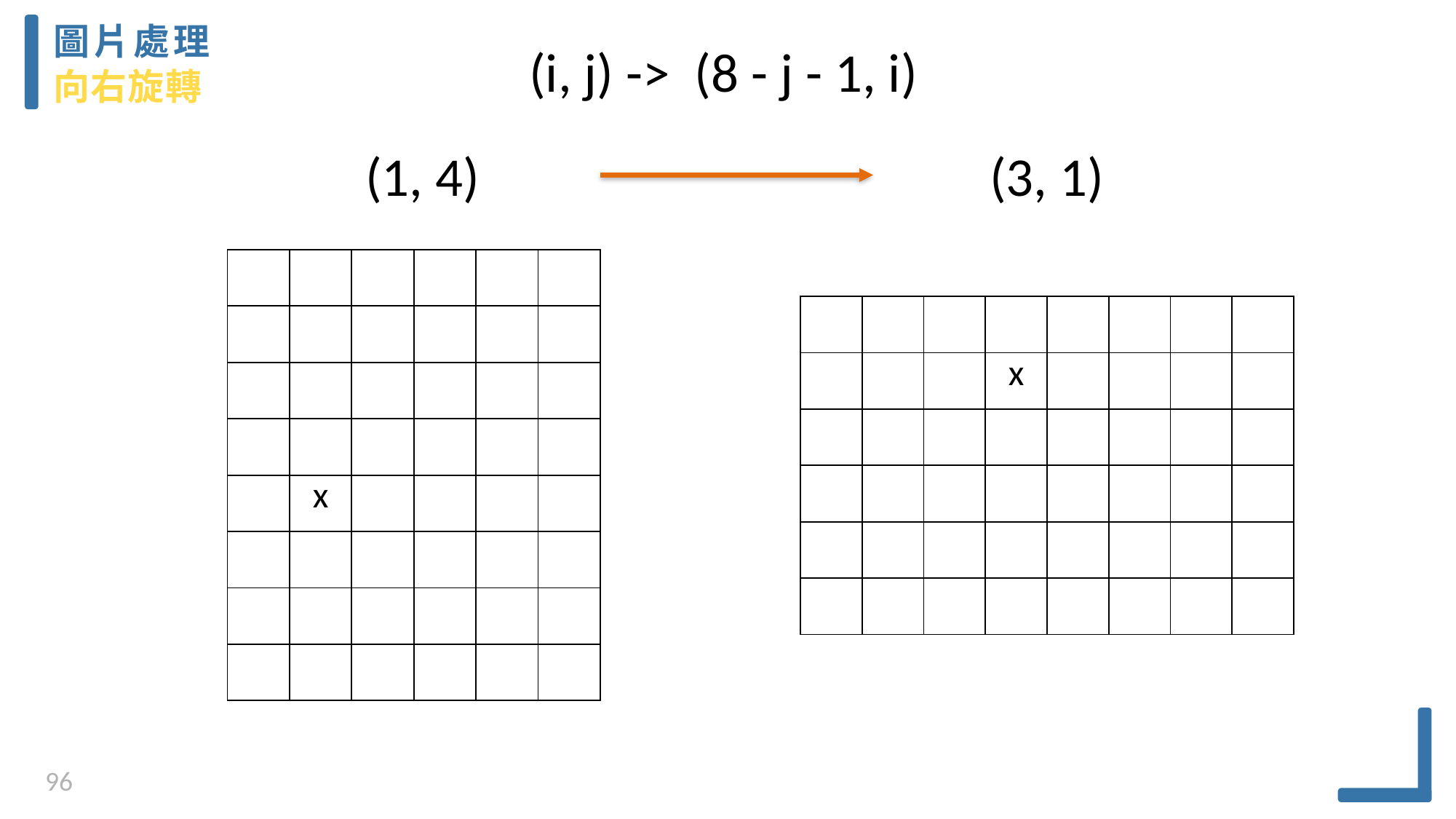

圖片處理
向右旋轉
(i, j) ->  (8 - j - 1, i)
(3, 1)
(1, 4)
|  |  |  |  |  |  |
| --- | --- | --- | --- | --- | --- |
|  |  |  |  |  |  |
|  |  |  |  |  |  |
|  |  |  |  |  |  |
|  | x |  |  |  |  |
|  |  |  |  |  |  |
|  |  |  |  |  |  |
|  |  |  |  |  |  |
|  |  |  |  |  |  |  |  |
| --- | --- | --- | --- | --- | --- | --- | --- |
|  |  |  | x |  |  |  |  |
|  |  |  |  |  |  |  |  |
|  |  |  |  |  |  |  |  |
|  |  |  |  |  |  |  |  |
|  |  |  |  |  |  |  |  |

96